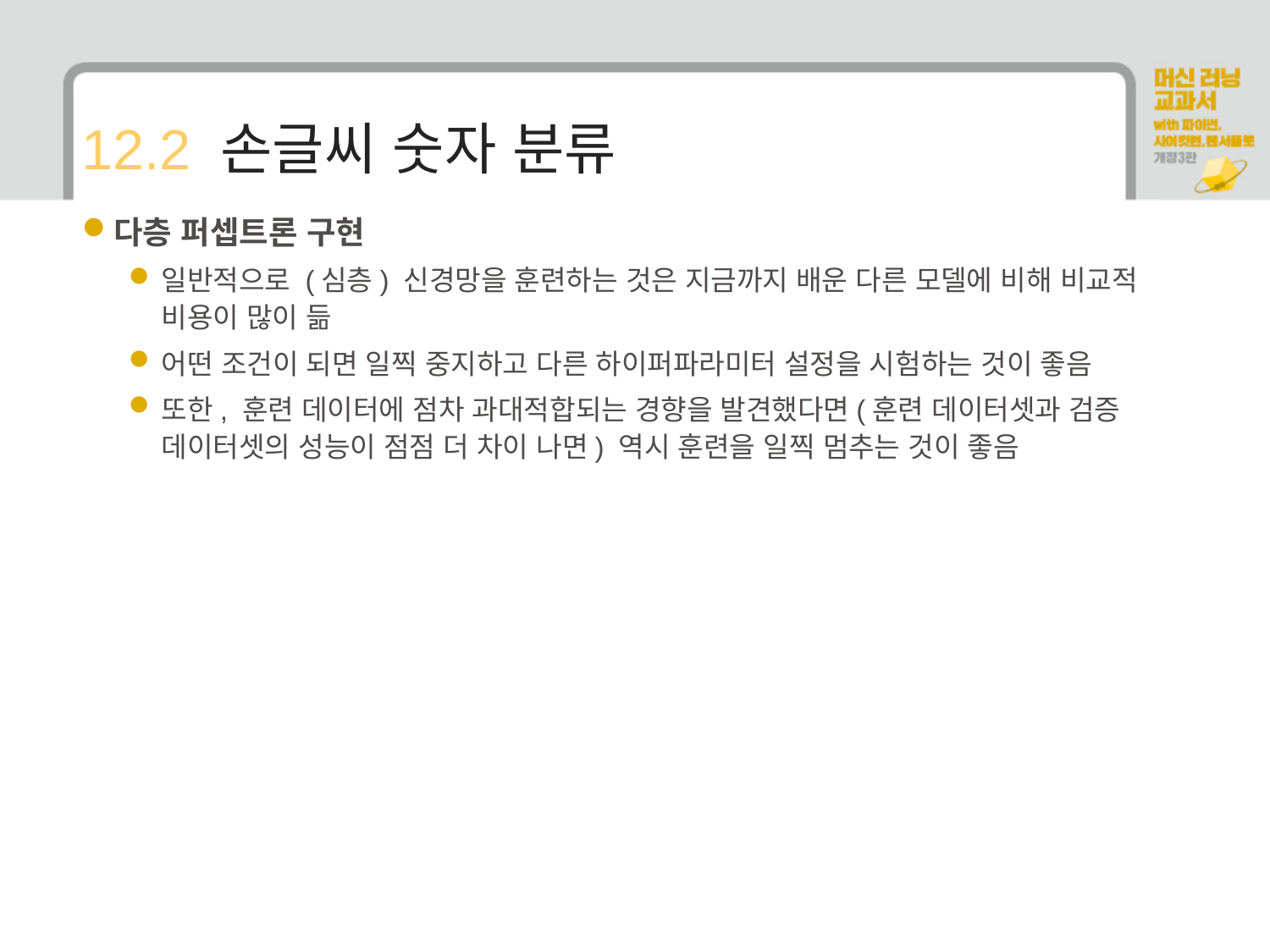

# 12.2 손글씨 숫자 분류
다층 퍼셉트론 구현
일반적으로 (심층) 신경망을 훈련하는 것은 지금까지 배운 다른 모델에 비해 비교적 비용이 많이 듦
어떤 조건이 되면 일찍 중지하고 다른 하이퍼파라미터 설정을 시험하는 것이 좋음
또한, 훈련 데이터에 점차 과대적합되는 경향을 발견했다면(훈련 데이터셋과 검증 데이터셋의 성능이 점점 더 차이 나면) 역시 훈련을 일찍 멈추는 것이 좋음